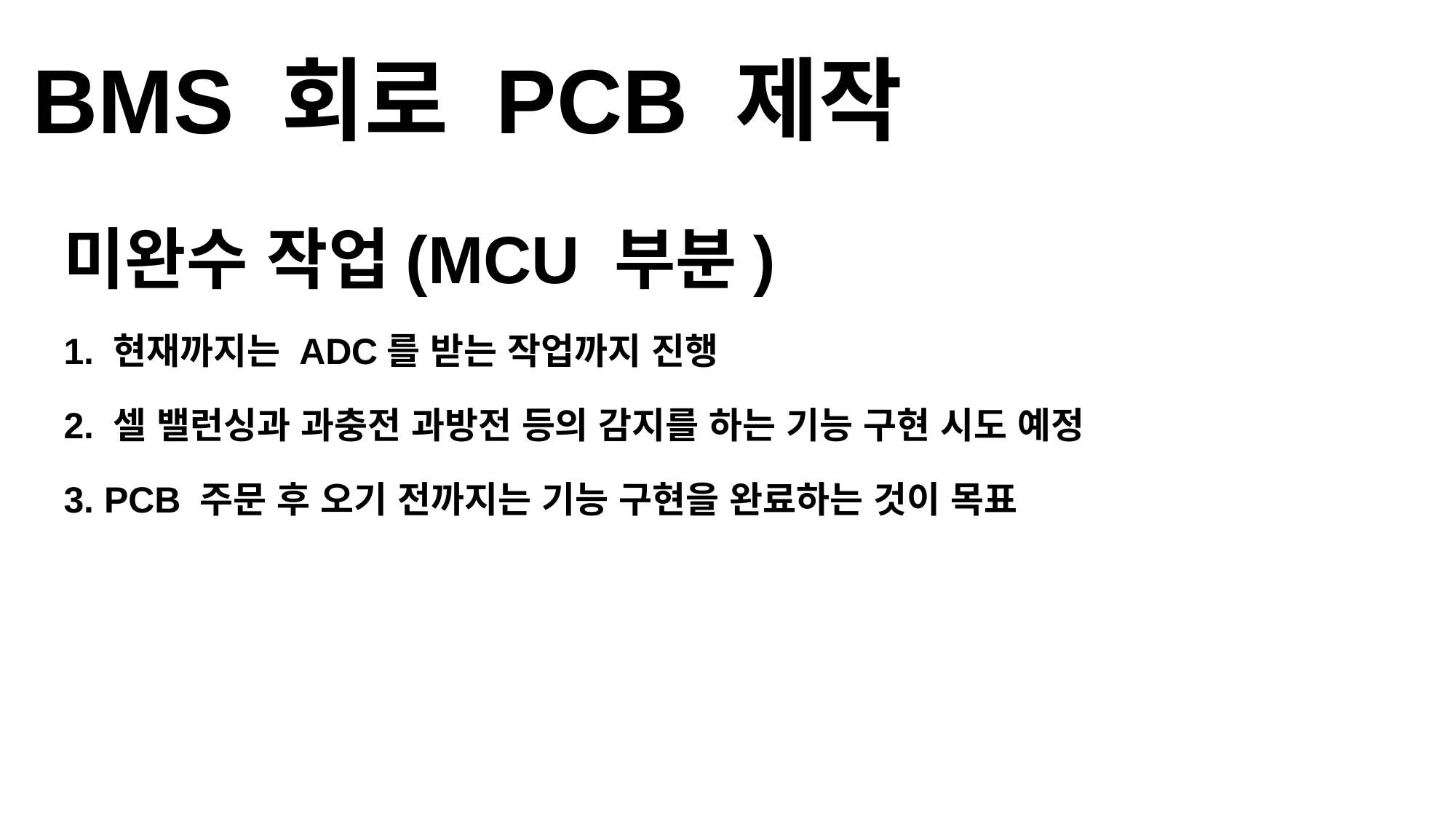

BMS 회로 PCB 제작
미완수 작업(MCU 부분)
1. 현재까지는 ADC를 받는 작업까지 진행
2. 셀 밸런싱과 과충전 과방전 등의 감지를 하는 기능 구현 시도 예정
3. PCB 주문 후 오기 전까지는 기능 구현을 완료하는 것이 목표